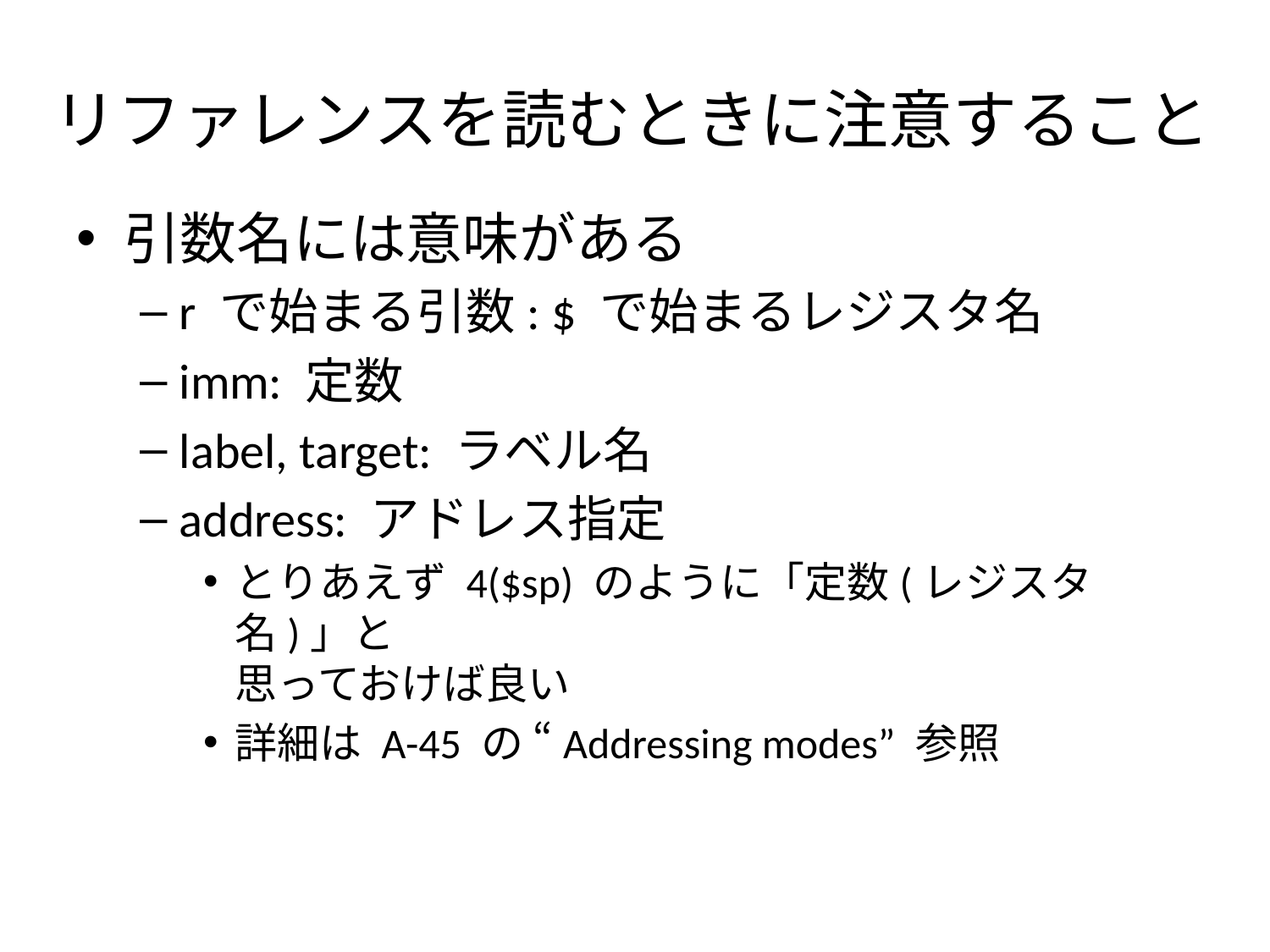

# リファレンスを読むときに注意すること
引数名には意味がある
r で始まる引数: $ で始まるレジスタ名
imm: 定数
label, target: ラベル名
address: アドレス指定
とりあえず 4($sp) のように「定数(レジスタ名)」と
思っておけば良い
詳細は A-45 の “Addressing modes” 参照